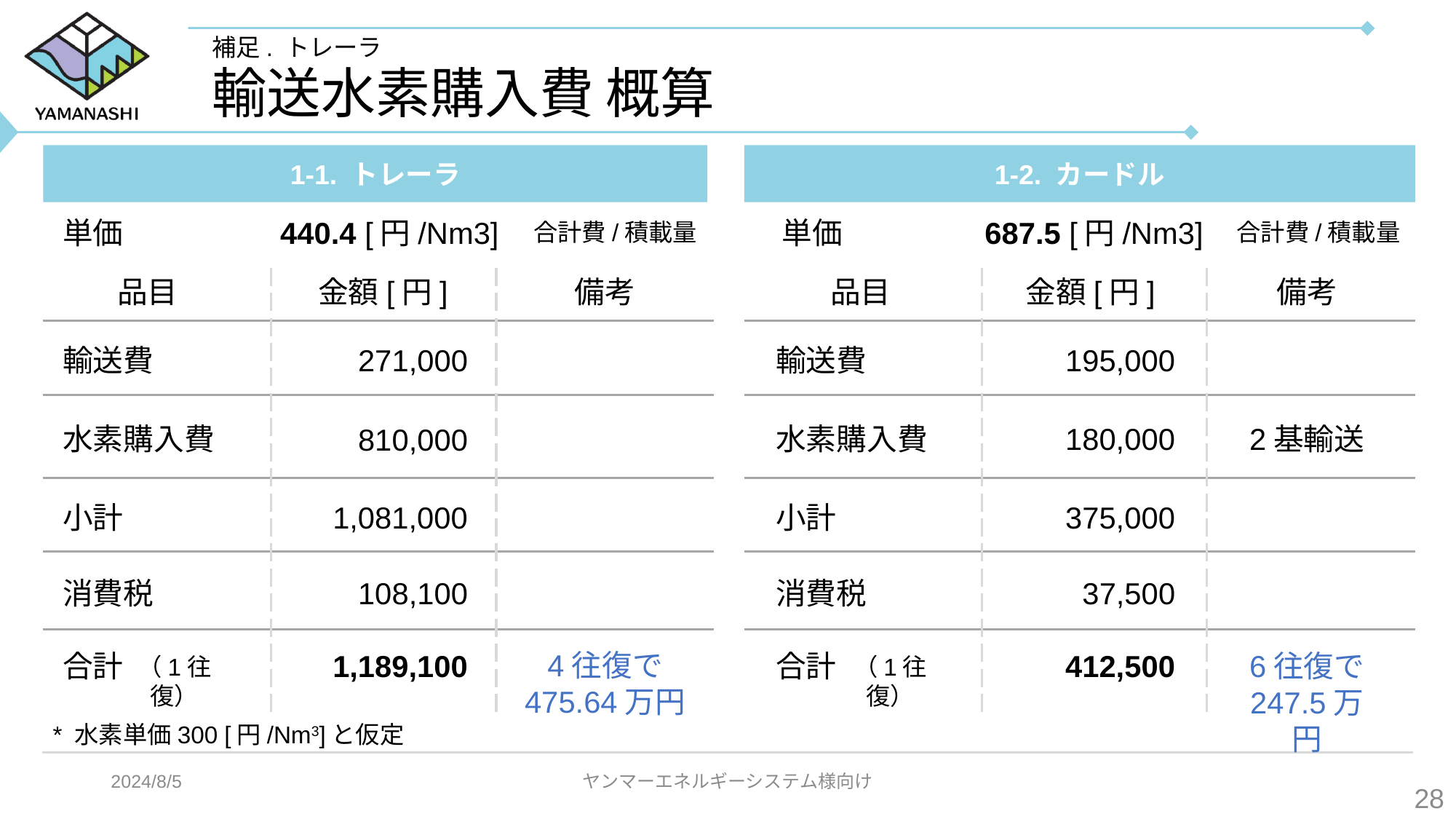

補足. トレーラ
# 輸送水素購入費 概算
1-1. トレーラ
1-2. カードル
単価
440.4 [円/Nm3]
単価
687.5 [円/Nm3]
合計費/積載量
合計費/積載量
品目
金額[円]
備考
品目
金額[円]
備考
輸送費
271,000
輸送費
195,000
水素購入費
水素購入費
180,000
2基輸送
810,000
小計
1,081,000
小計
375,000
消費税
108,100
消費税
37,500
4往復で
475.64万円
合計
1,189,100
合計
412,500
6往復で
247.5万円
（1往復）
（1往復）
* 水素単価300 [円/Nm3]と仮定
2024/8/5
ヤンマーエネルギーシステム様向け
28